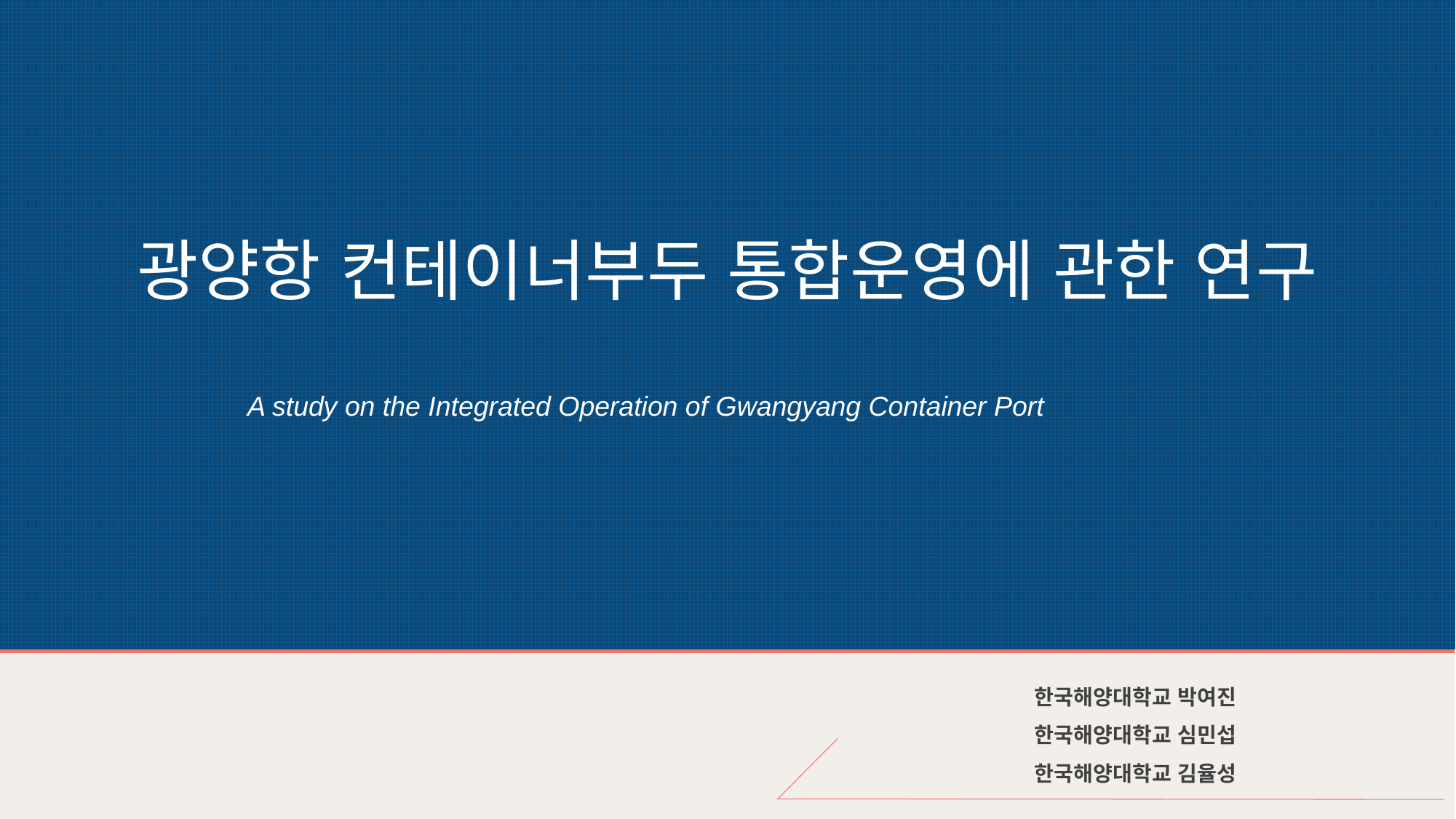

광양항 컨테이너부두 통합운영에 관한 연구

                               A study on the Integrated Operation of Gwangyang Container Port
한국해양대학교 박여진
한국해양대학교 심민섭
한국해양대학교 김율성